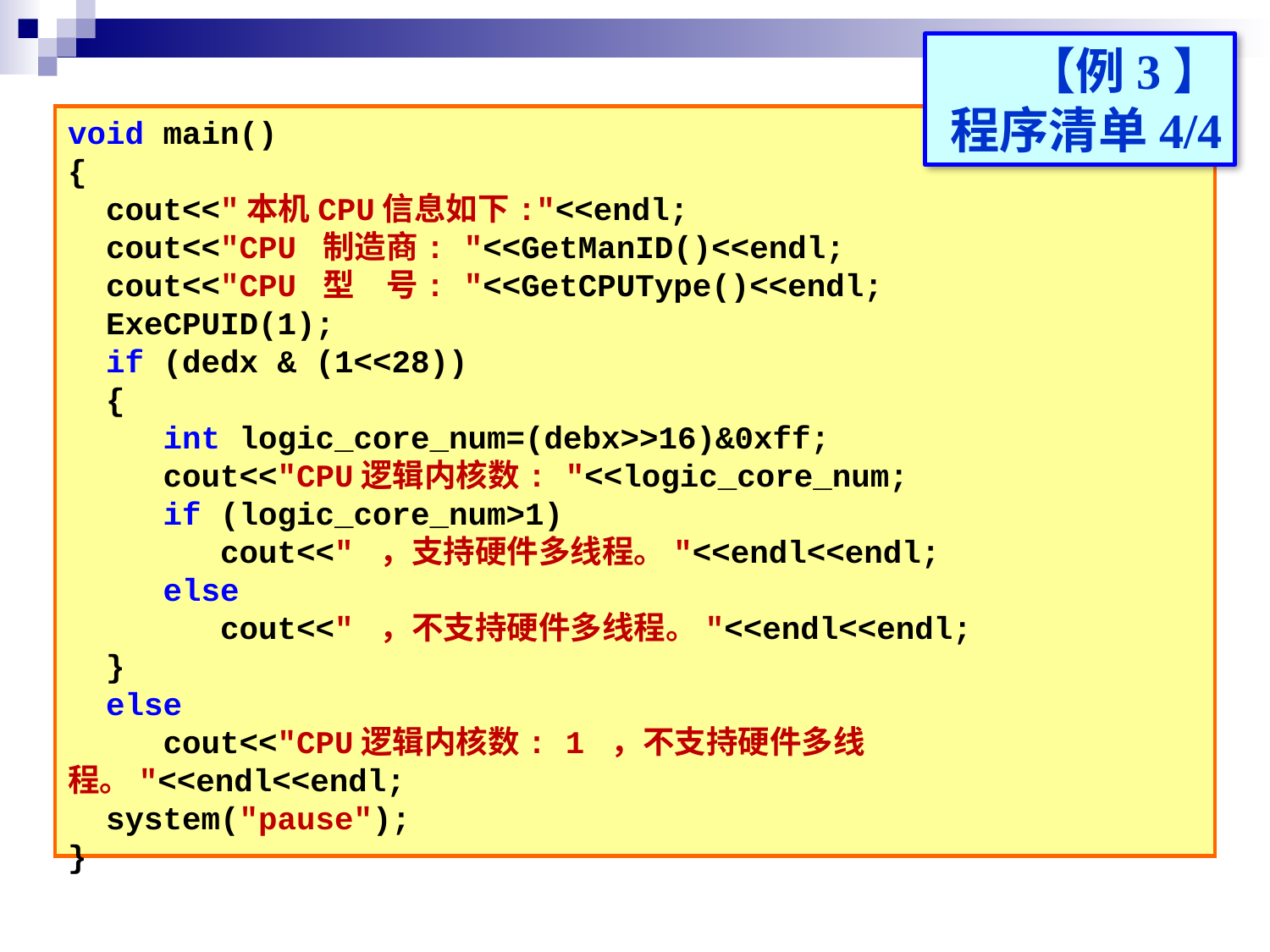

【例3】
程序清单4/4
void main()
{
  cout<<"本机CPU信息如下:"<<endl;
  cout<<"CPU 制造商: "<<GetManID()<<endl;
  cout<<"CPU 型　号: "<<GetCPUType()<<endl;
  ExeCPUID(1);
  if (dedx & (1<<28))
  {
     int logic_core_num=(debx>>16)&0xff;
     cout<<"CPU逻辑内核数: "<<logic_core_num;
     if (logic_core_num>1)
        cout<<" ，支持硬件多线程。"<<endl<<endl;
     else
        cout<<" ，不支持硬件多线程。"<<endl<<endl;
  }
  else
     cout<<"CPU逻辑内核数: 1 ，不支持硬件多线程。"<<endl<<endl;
  system("pause");
}
70